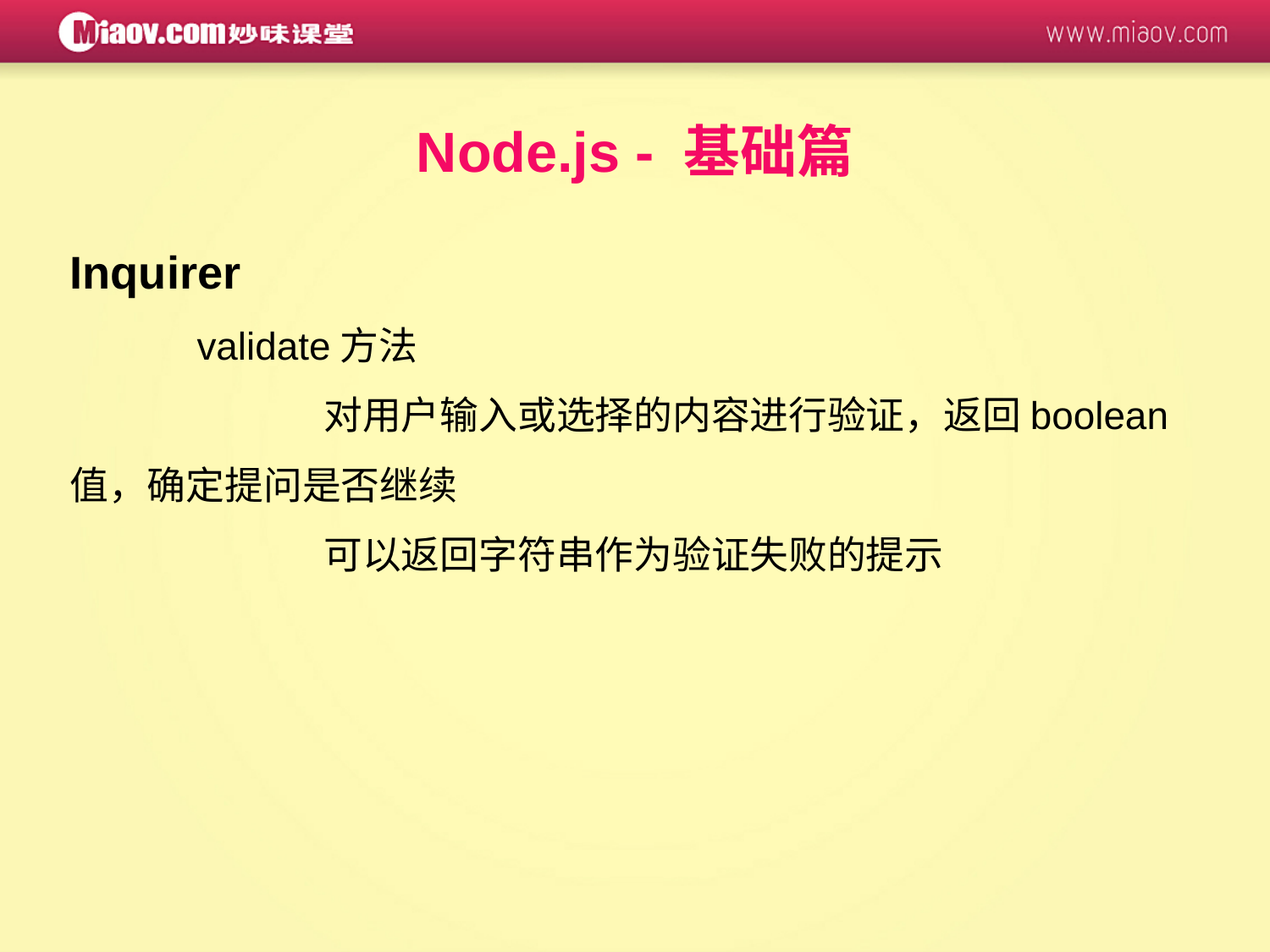

Node.js - 基础篇
Inquirer
	validate方法
		对用户输入或选择的内容进行验证，返回boolean值，确定提问是否继续
		可以返回字符串作为验证失败的提示